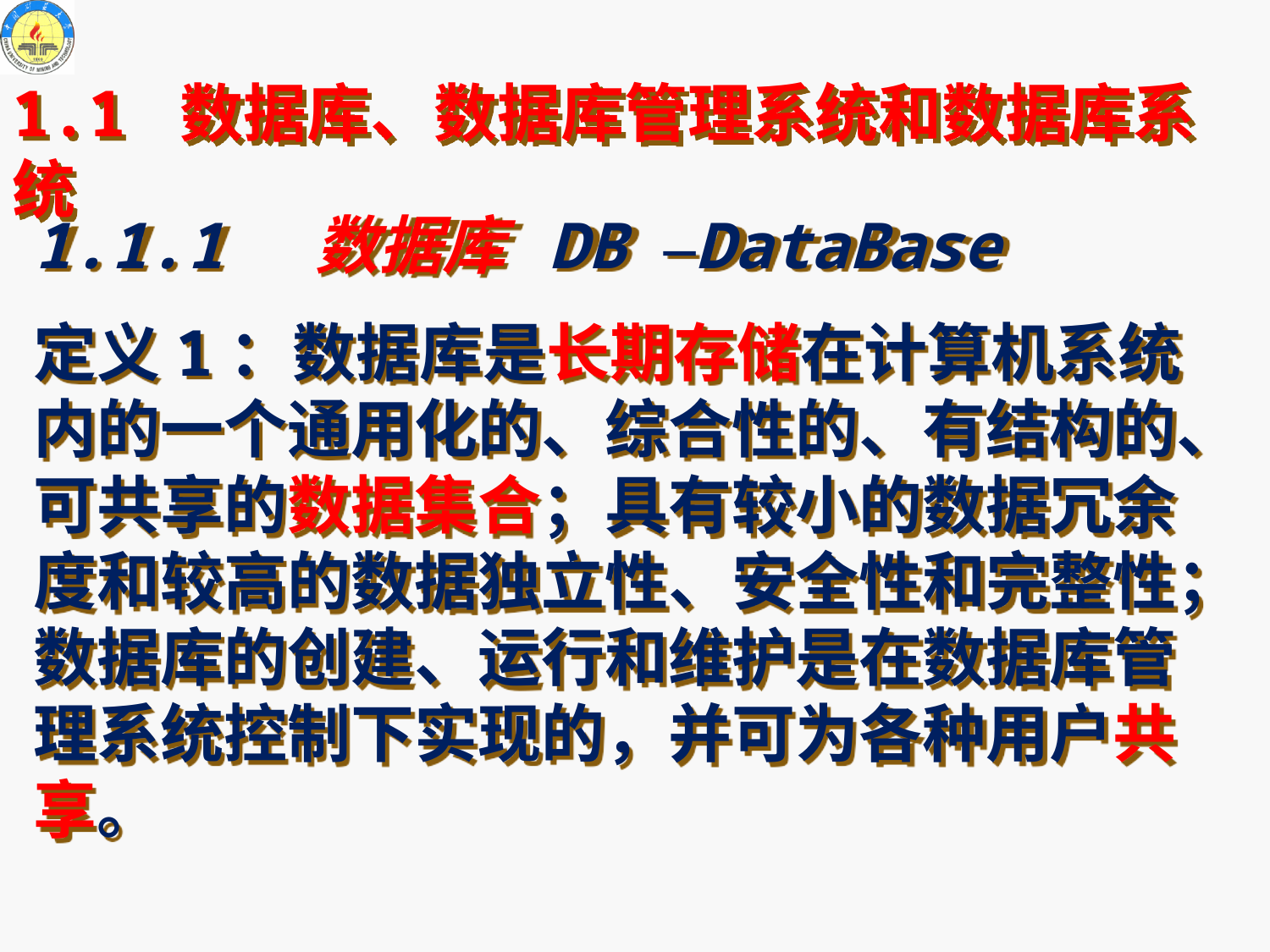

1.1 数据库、数据库管理系统和数据库系统
1.1.1  数据库  DB –DataBase
定义1：数据库是长期存储在计算机系统内的一个通用化的、综合性的、有结构的、可共享的数据集合；具有较小的数据冗余度和较高的数据独立性、安全性和完整性；数据库的创建、运行和维护是在数据库管理系统控制下实现的，并可为各种用户共享。